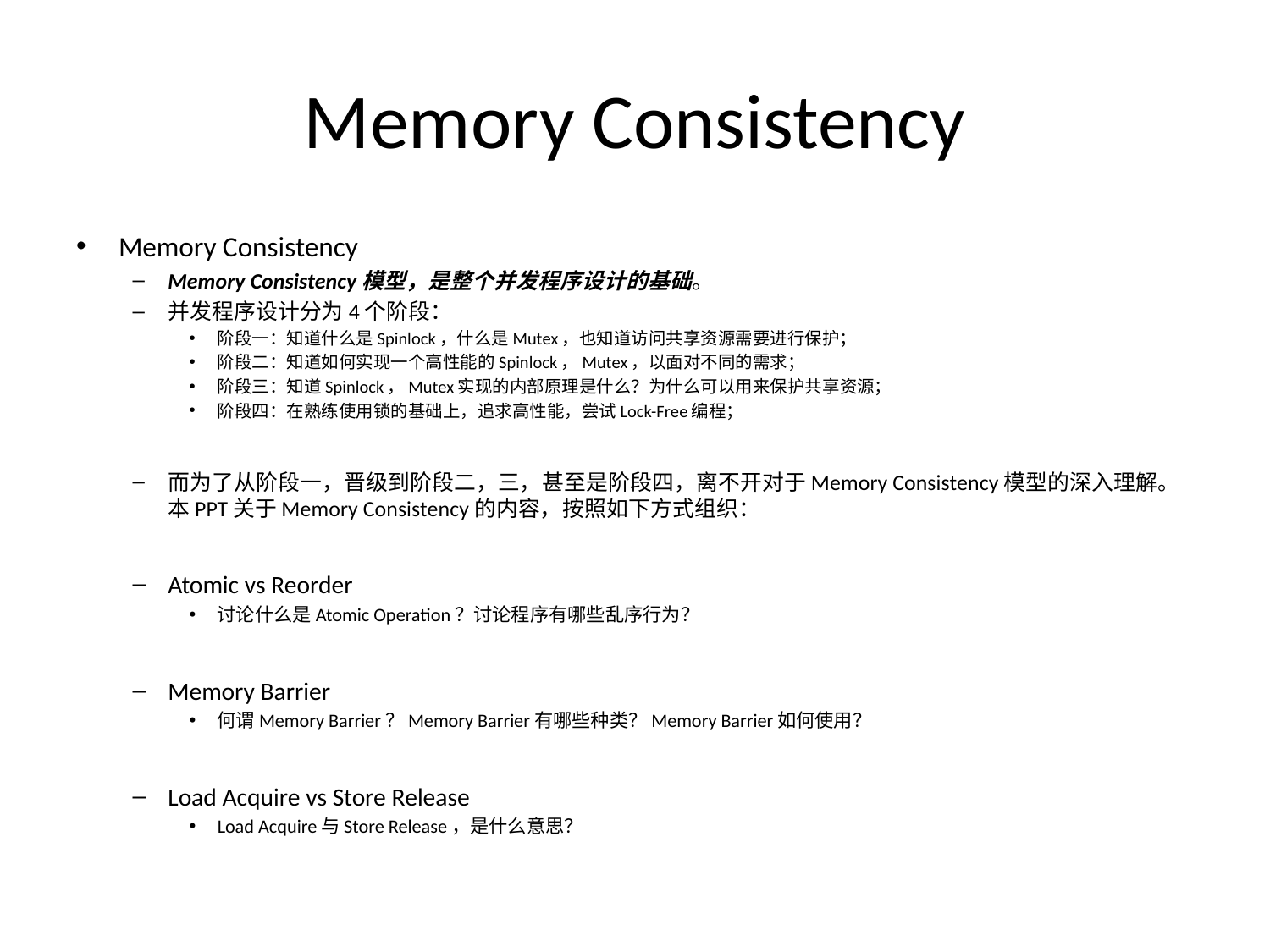

# Memory Consistency
Memory Consistency
Memory Consistency模型，是整个并发程序设计的基础。
并发程序设计分为4个阶段：
阶段一：知道什么是Spinlock，什么是Mutex，也知道访问共享资源需要进行保护；
阶段二：知道如何实现一个高性能的Spinlock，Mutex，以面对不同的需求；
阶段三：知道Spinlock，Mutex实现的内部原理是什么？为什么可以用来保护共享资源；
阶段四：在熟练使用锁的基础上，追求高性能，尝试Lock-Free编程；

而为了从阶段一，晋级到阶段二，三，甚至是阶段四，离不开对于Memory Consistency模型的深入理解。本PPT关于Memory Consistency的内容，按照如下方式组织：

Atomic vs Reorder
讨论什么是Atomic Operation？讨论程序有哪些乱序行为？

Memory Barrier
何谓Memory Barrier？Memory Barrier有哪些种类？Memory Barrier如何使用？

Load Acquire vs Store Release
Load Acquire与Store Release，是什么意思？